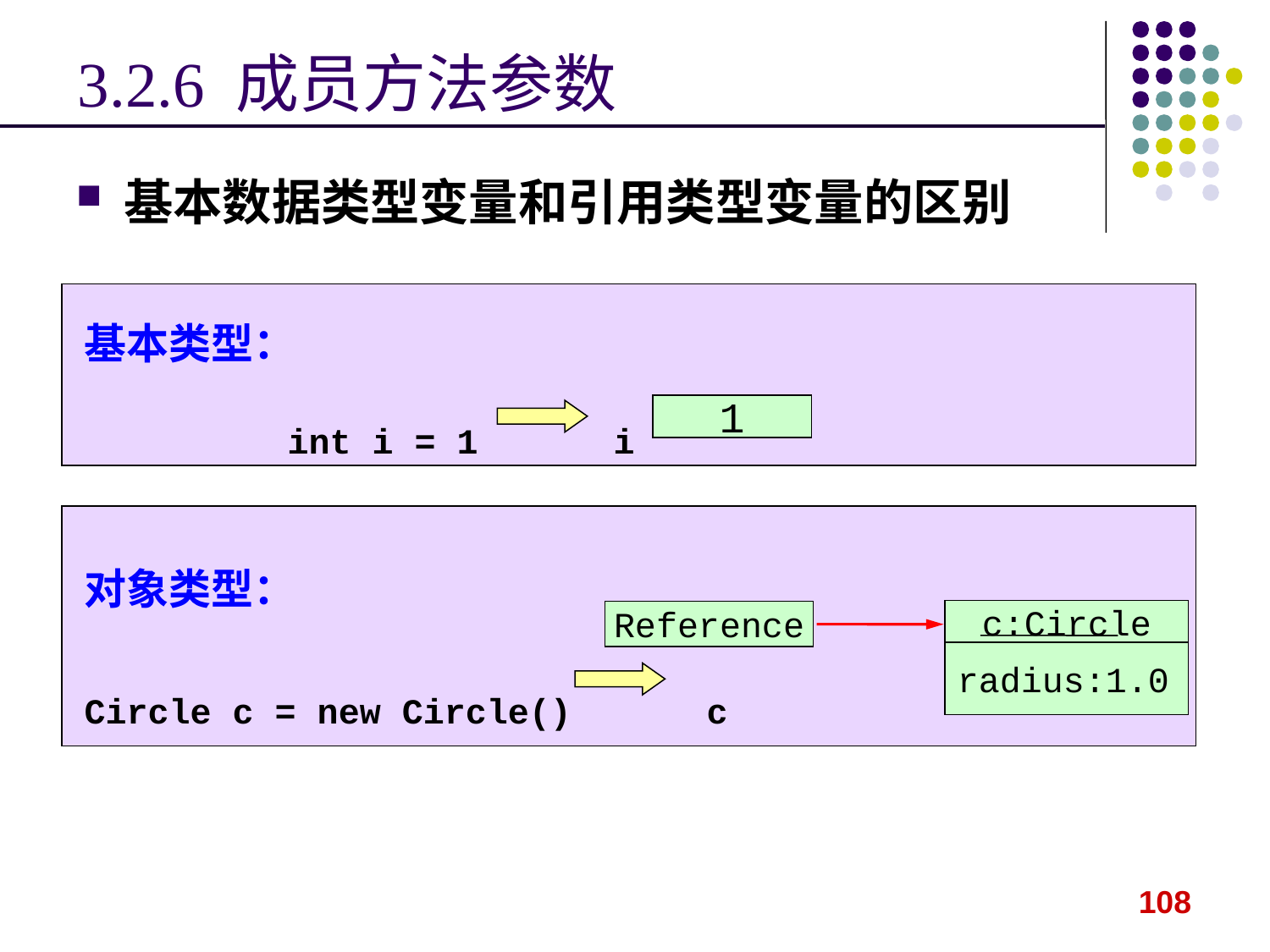

# 3.2.6 成员方法参数
基本数据类型变量和引用类型变量的区别

基本类型：

            int i = 1        i

对象类型：

Circle c = new Circle()        c
1

c:Circle
Reference

radius:1.0